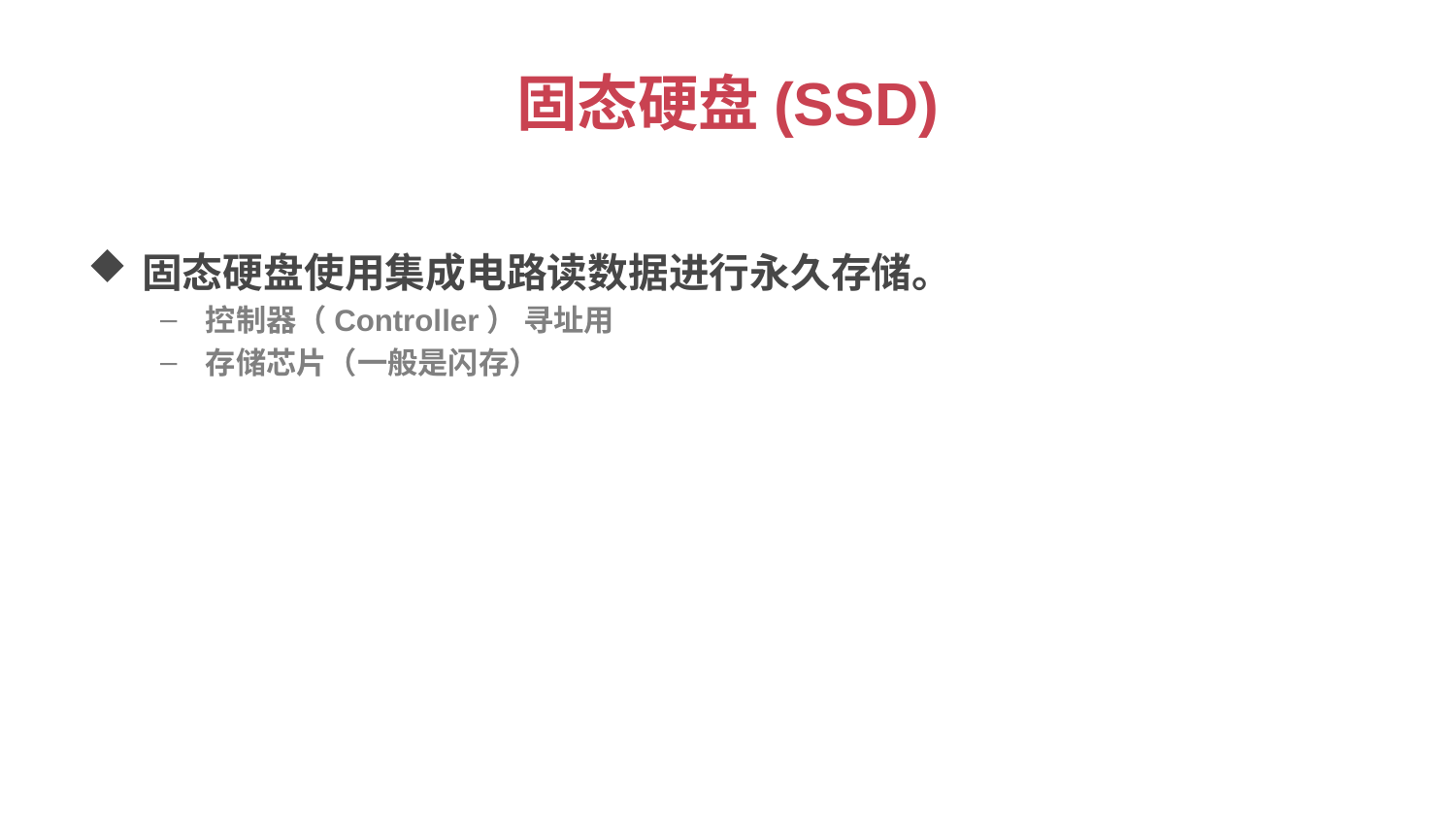

# 固态硬盘(SSD)
固态硬盘使用集成电路读数据进行永久存储。
控制器（Controller） 寻址用
存储芯片（一般是闪存）